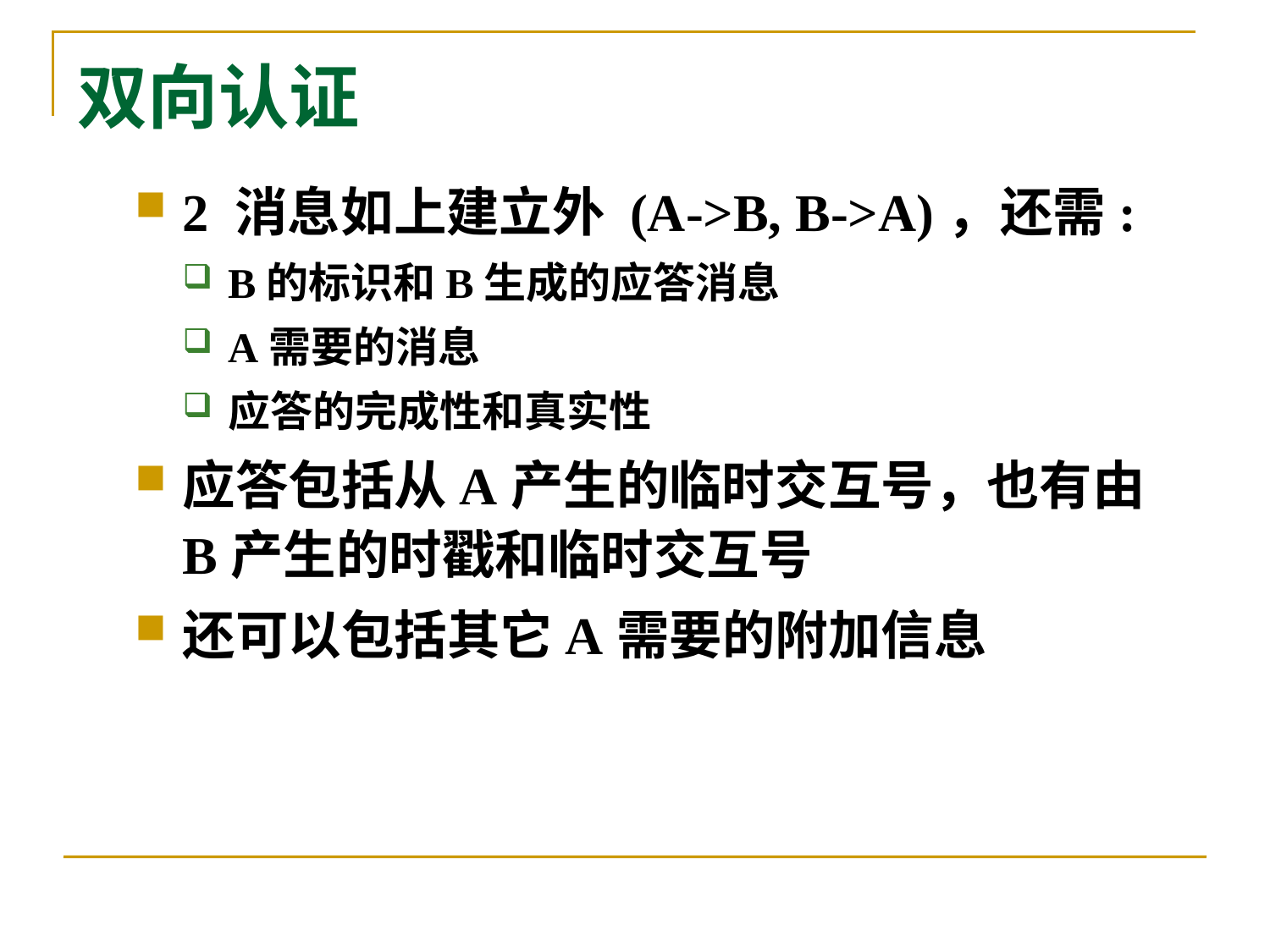

# 双向认证
2 消息如上建立外 (A->B, B->A)，还需:
B的标识和B生成的应答消息
A需要的消息
应答的完成性和真实性
应答包括从A产生的临时交互号，也有由B产生的时戳和临时交互号
还可以包括其它A需要的附加信息

56